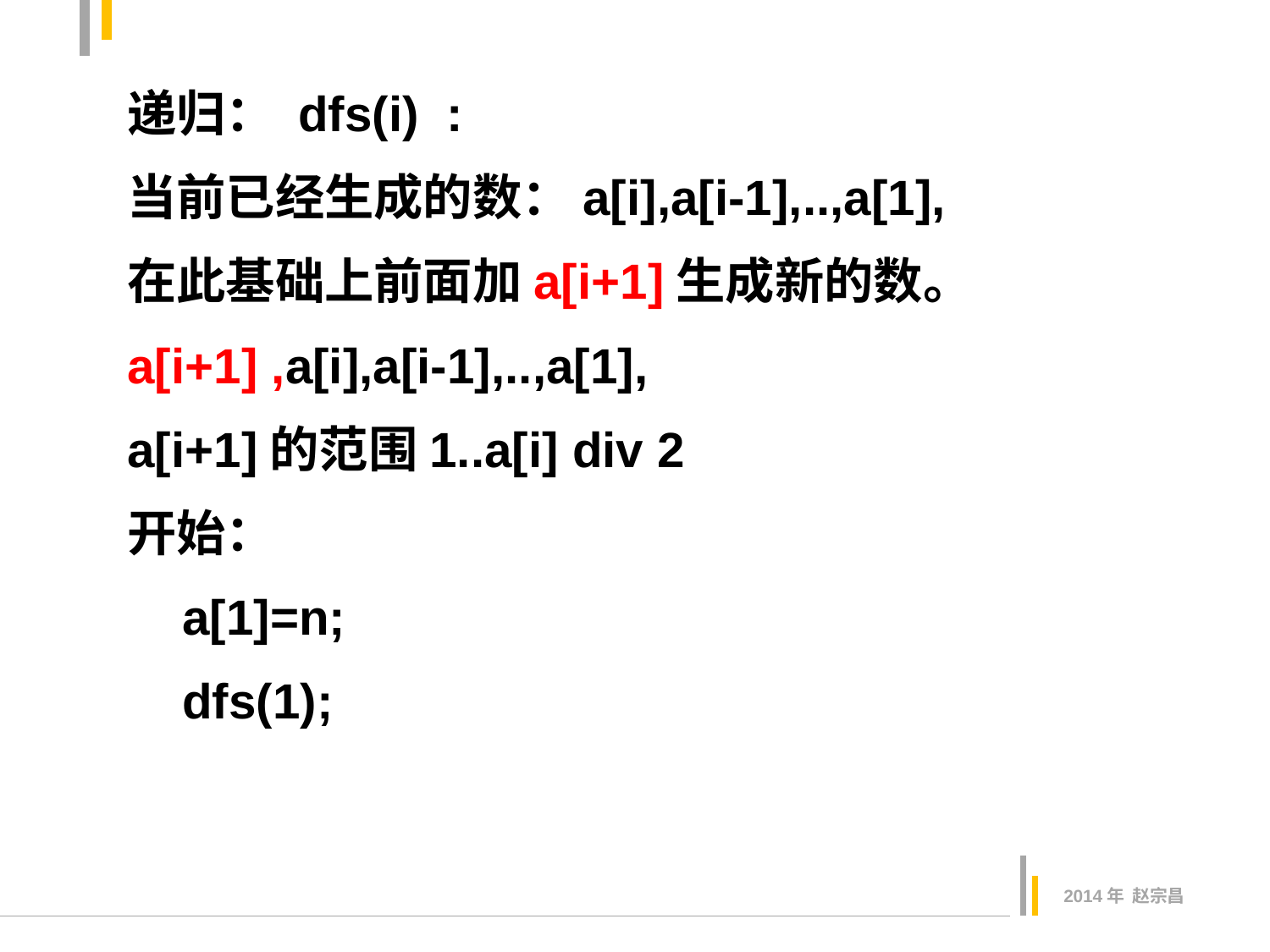

递归： dfs(i)  :
当前已经生成的数：a[i],a[i-1],..,a[1],
在此基础上前面加a[i+1]生成新的数。
a[i+1] ,a[i],a[i-1],..,a[1],
a[i+1]的范围1..a[i] div 2
开始：
    a[1]=n;
    dfs(1);